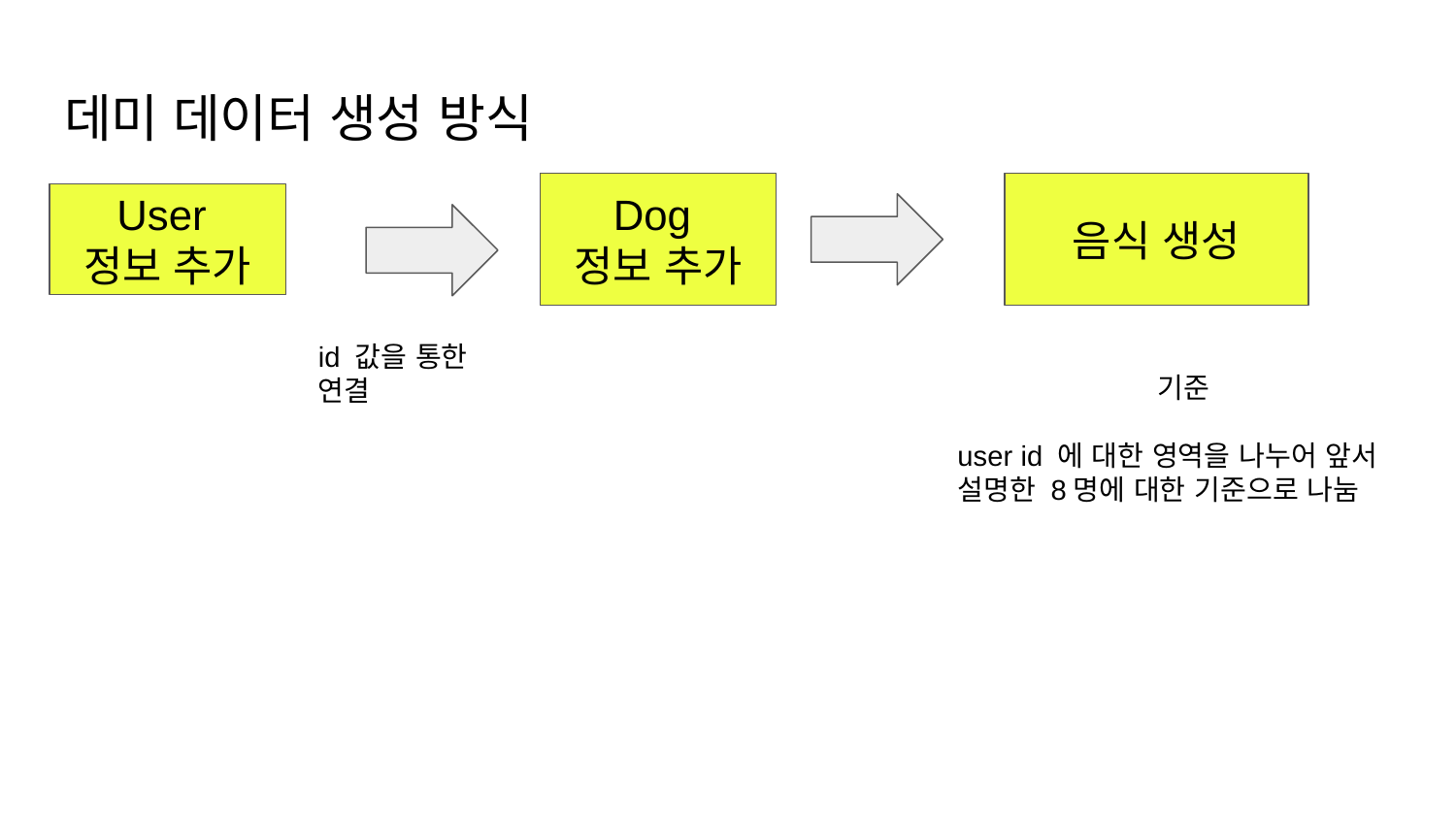

# 데미 데이터 생성 방식
Dog
정보 추가
음식 생성
User
정보 추가

id 값을 통한 연결
      기준

user id 에 대한 영역을 나누어 앞서 설명한 8명에 대한 기준으로 나눔